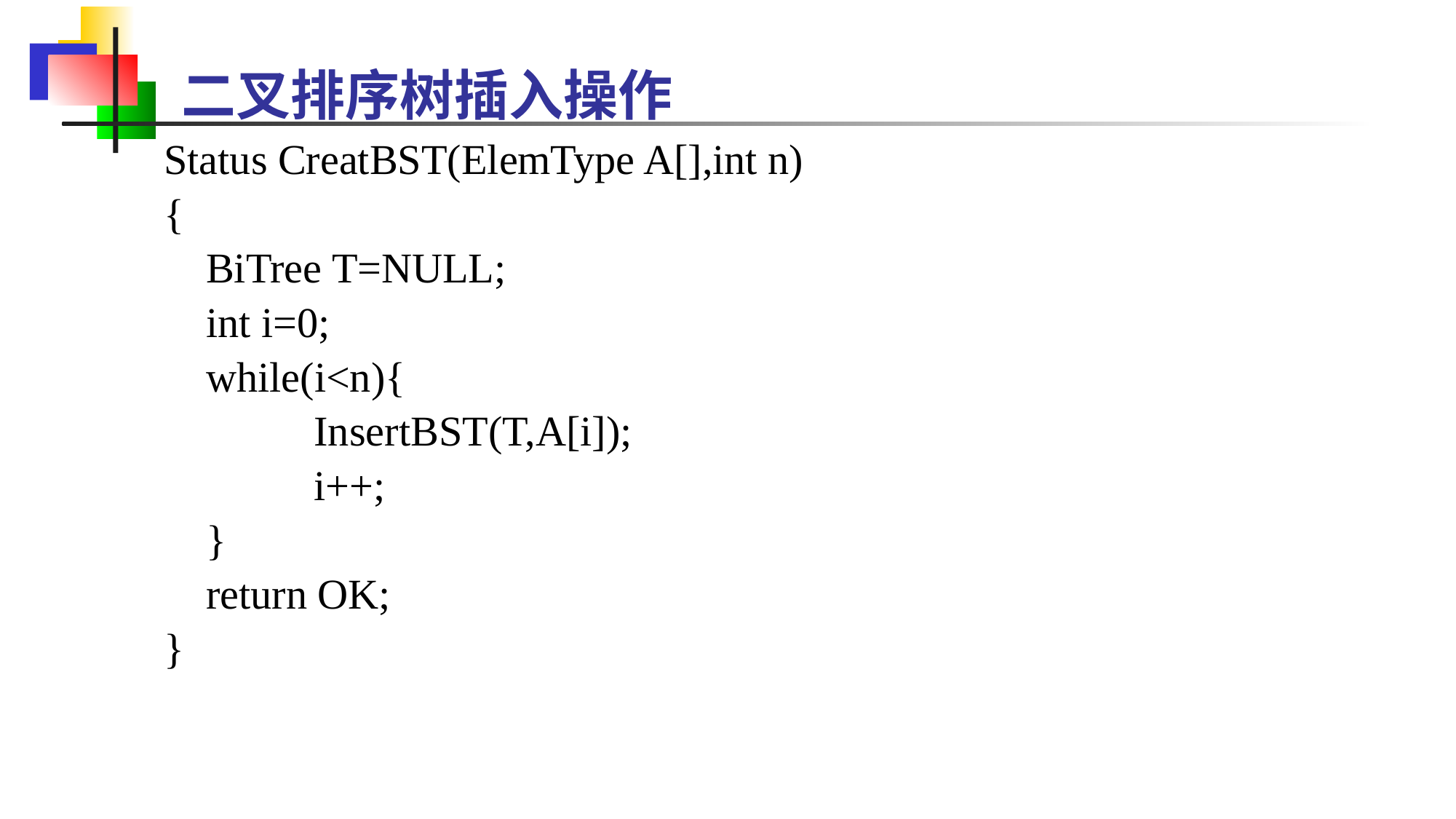

二叉排序树插入操作
Status CreatBST(ElemType A[],int n)
{
    BiTree T=NULL;
    int i=0;
    while(i<n){
		InsertBST(T,A[i]);
		i++;
    }
    return OK;
}